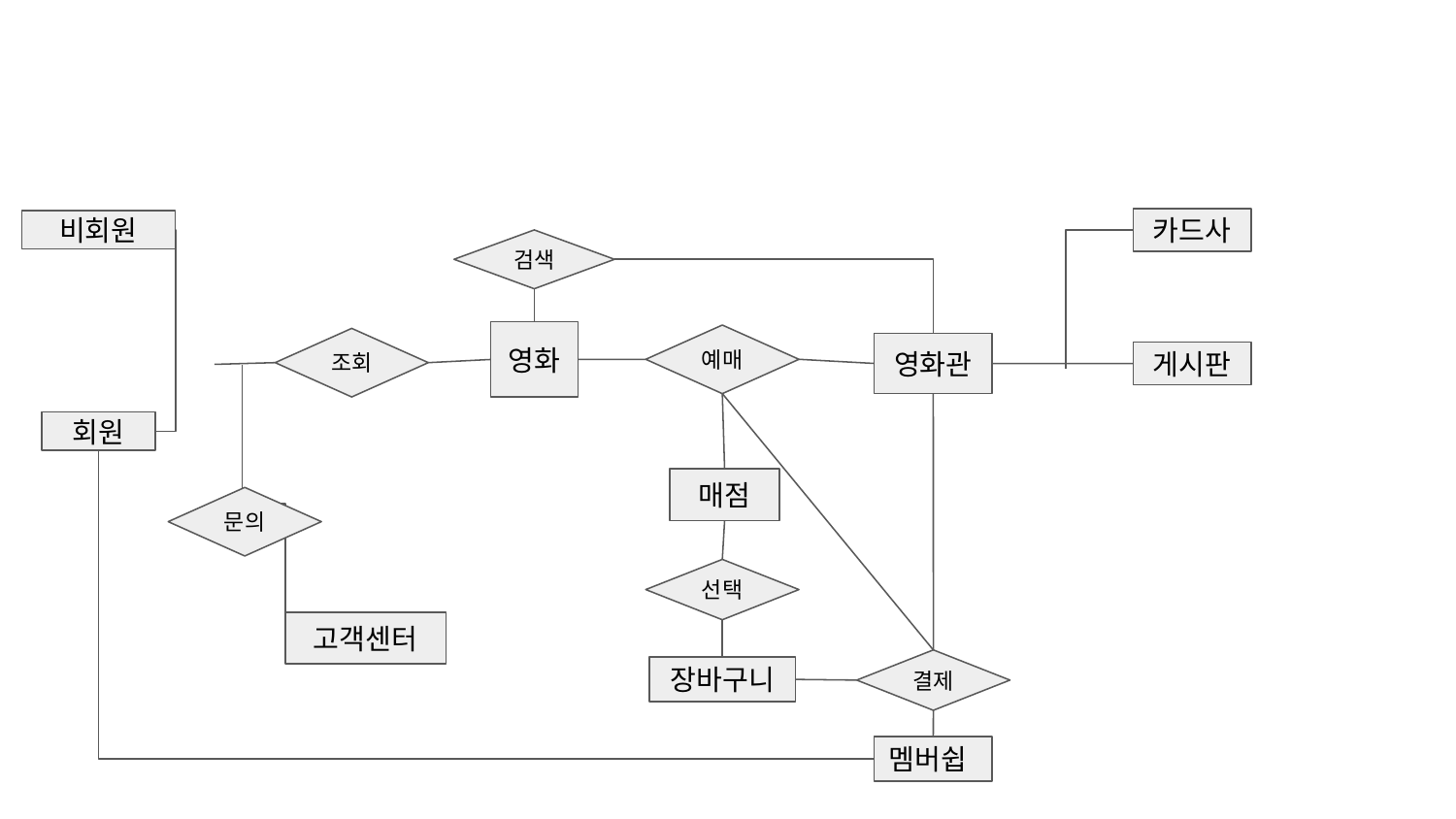

카드사
비회원
검색
영화
예매
조회
영화관
게시판
회원
매점
문의
선택
고객센터
결제
장바구니
멤버쉽